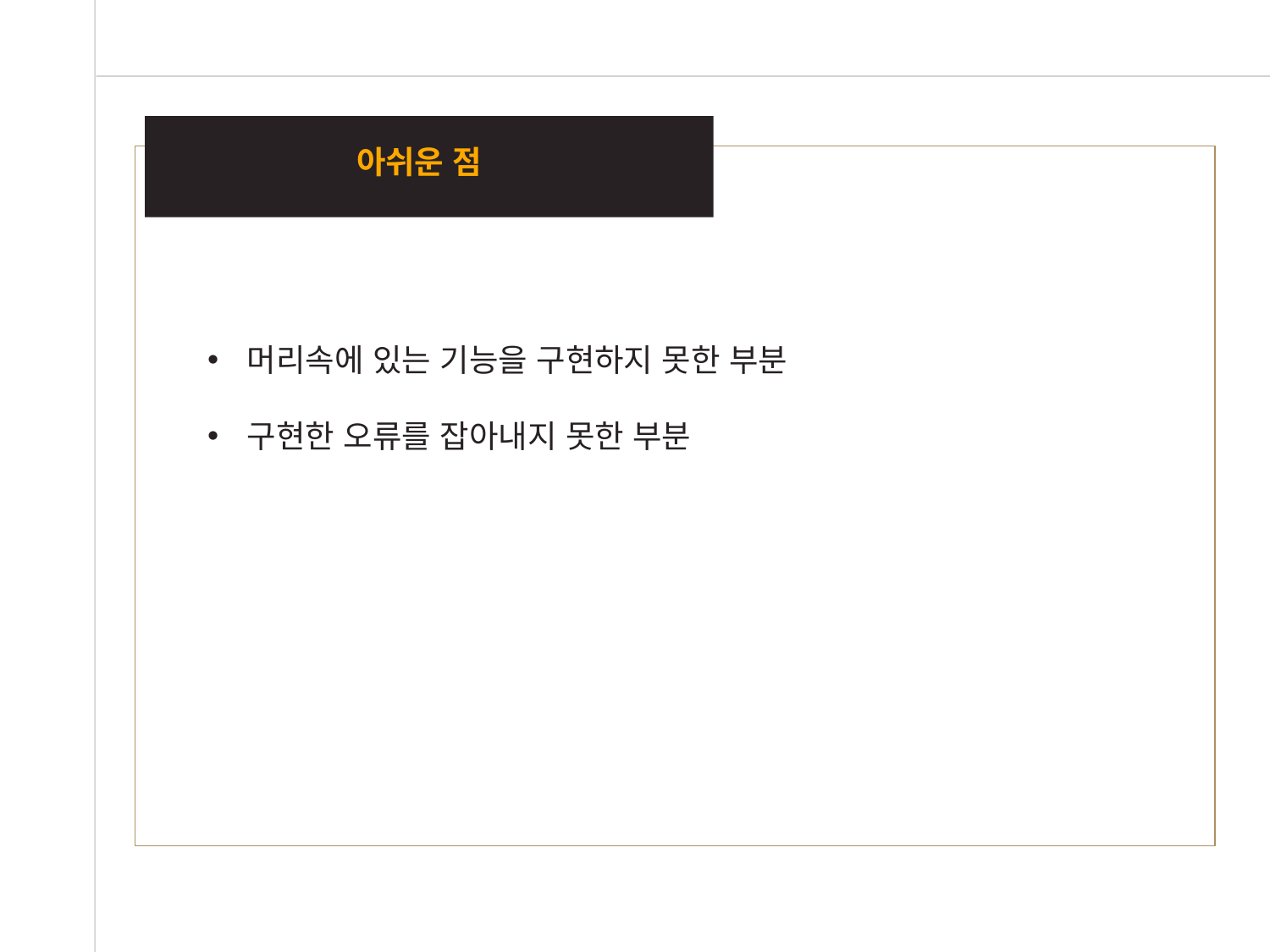

아쉬운 점

머리속에 있는 기능을 구현하지 못한 부분
구현한 오류를 잡아내지 못한 부분